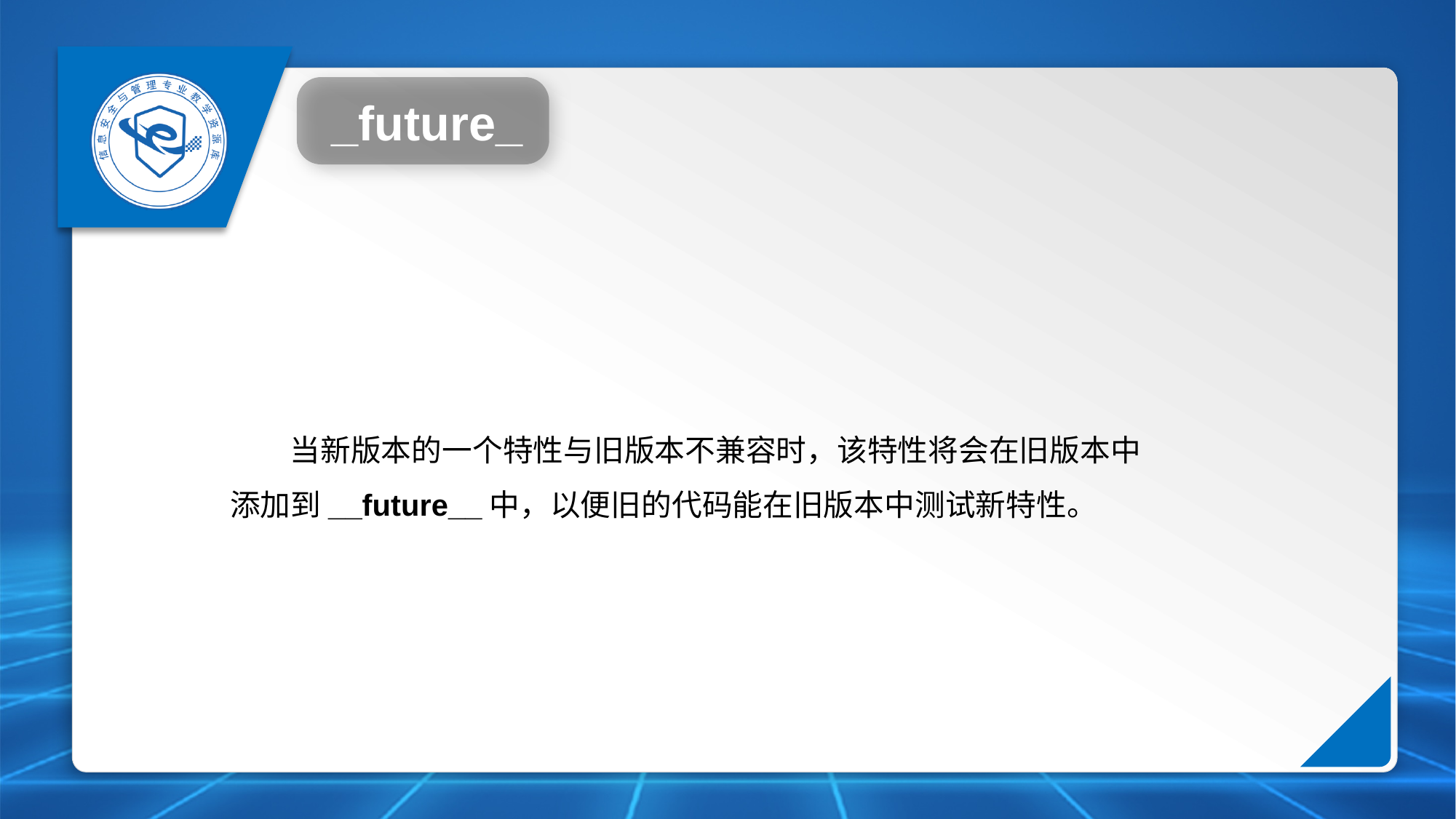

_future_
当新版本的一个特性与旧版本不兼容时，该特性将会在旧版本中添加到__future__中，以便旧的代码能在旧版本中测试新特性。